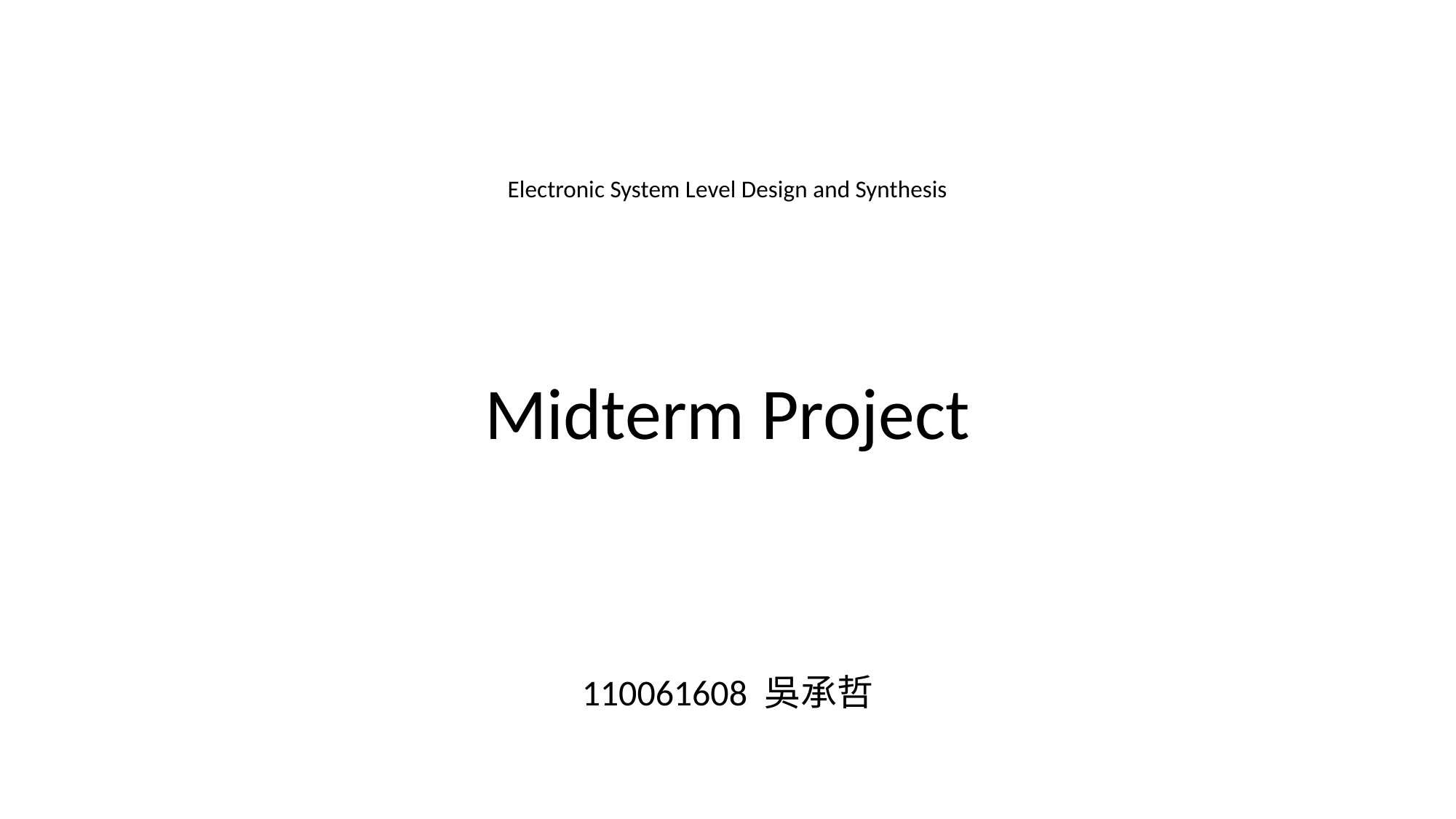

# Electronic System Level Design and Synthesis
Midterm Project
110061608 吳承哲